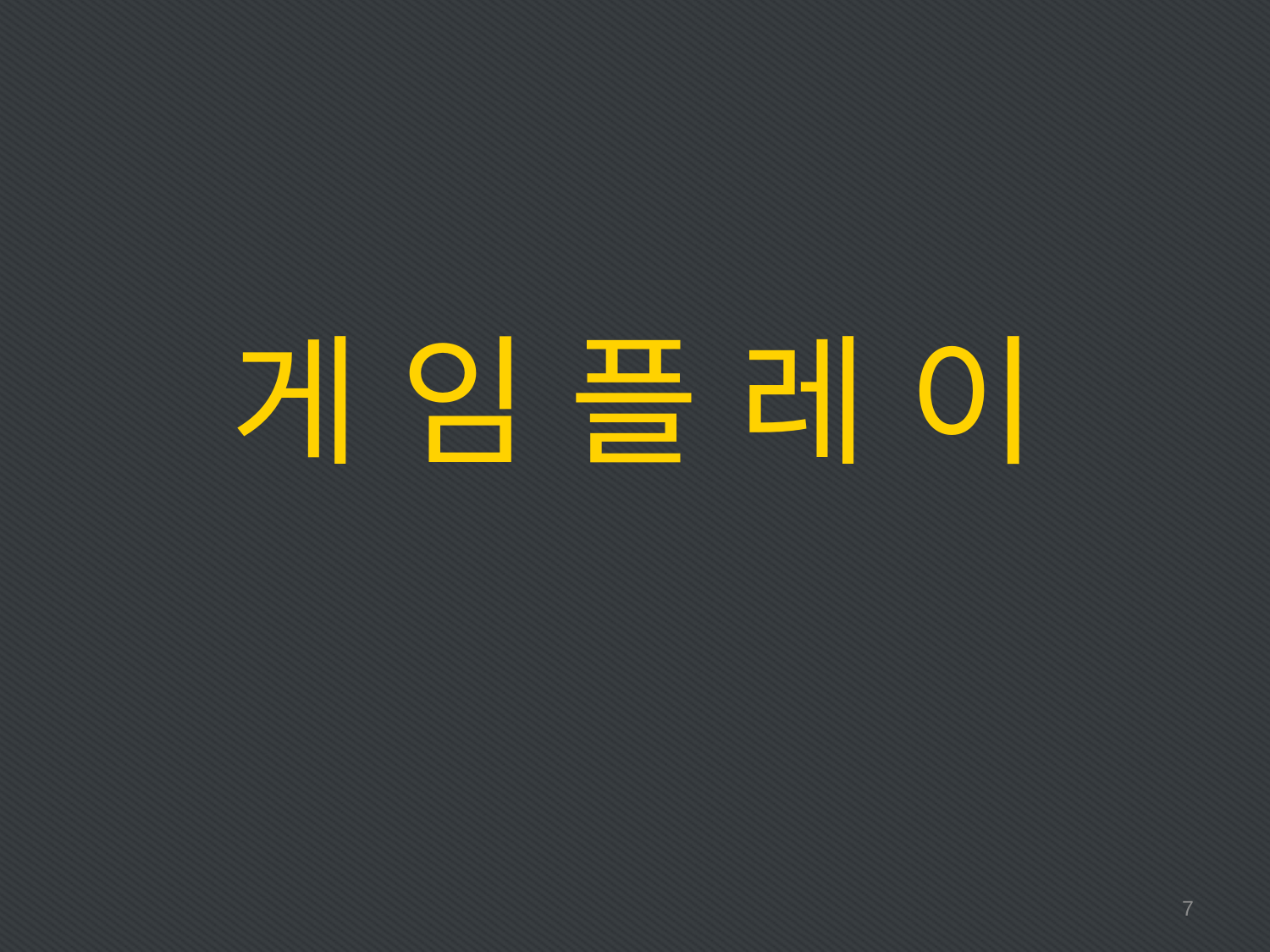

# 게 임 플 레 이
7